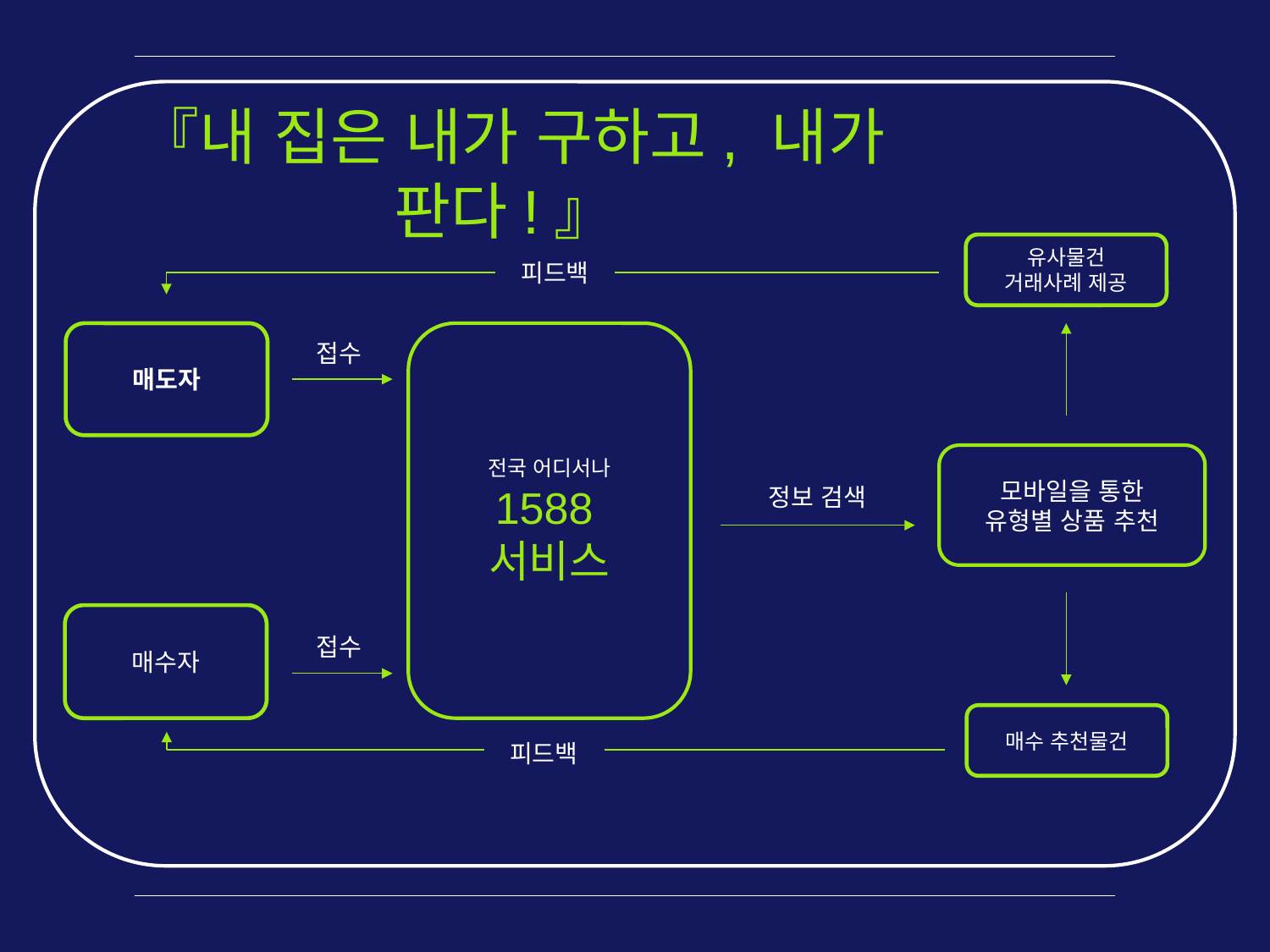

『내 집은 내가 구하고, 내가 판다!』
유사물건
거래사례 제공
피드백
매도자
전국 어디서나
1588서비스
접수
모바일을 통한
유형별 상품 추천
정보 검색
매수자
접수
매수 추천물건
피드백